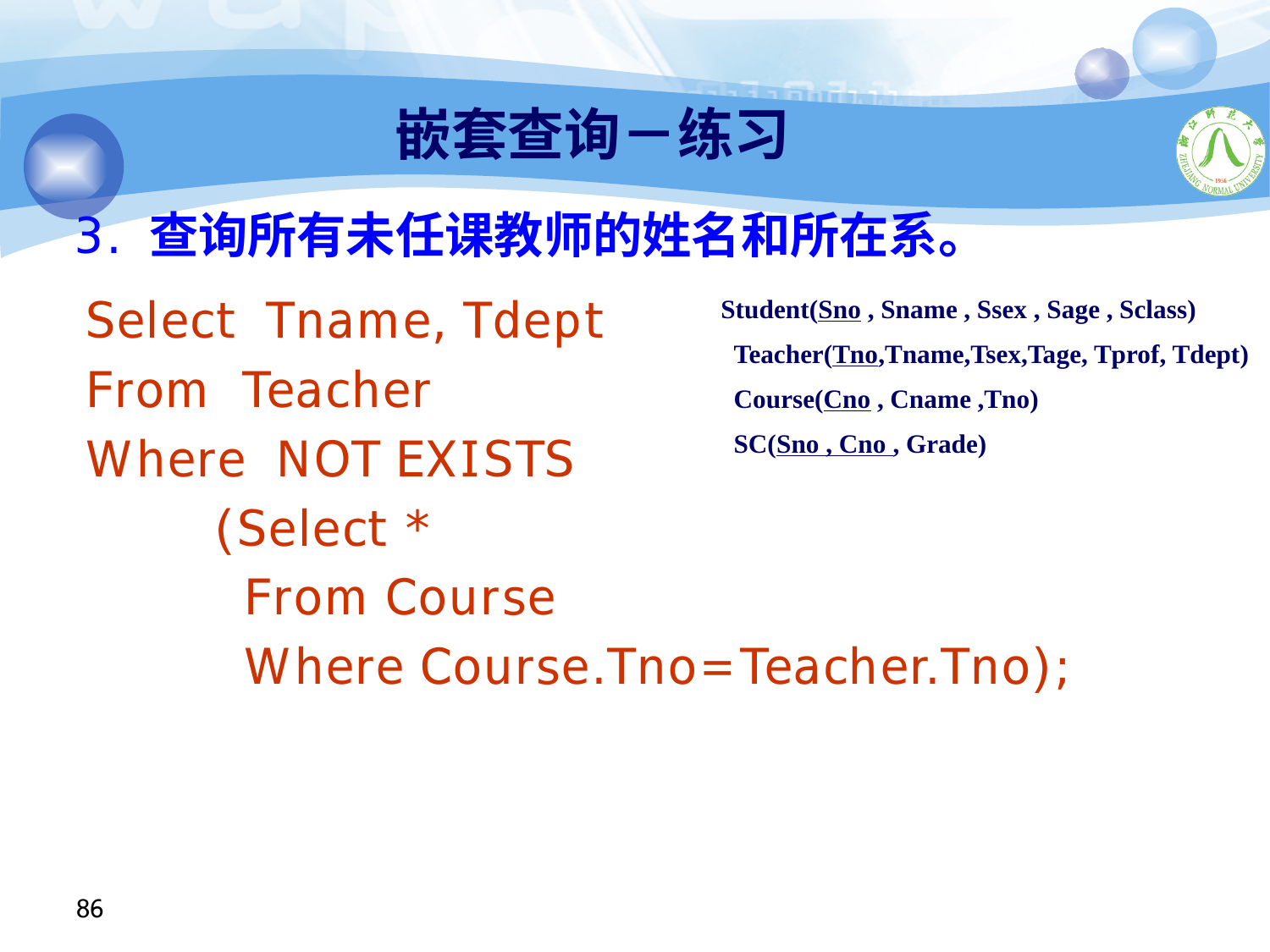

# 嵌套查询－练习
3. 查询所有未任课教师的姓名和所在系。
Select  Tname, Tdept
From  Teacher
Where  NOT EXISTS
         (Select *
           From Course
           Where Course.Tno=Teacher.Tno);
Student(Sno , Sname , Ssex , Sage , Sclass)
  Teacher(Tno,Tname,Tsex,Tage, Tprof, Tdept)
  Course(Cno , Cname ,Tno)
  SC(Sno , Cno , Grade)
86